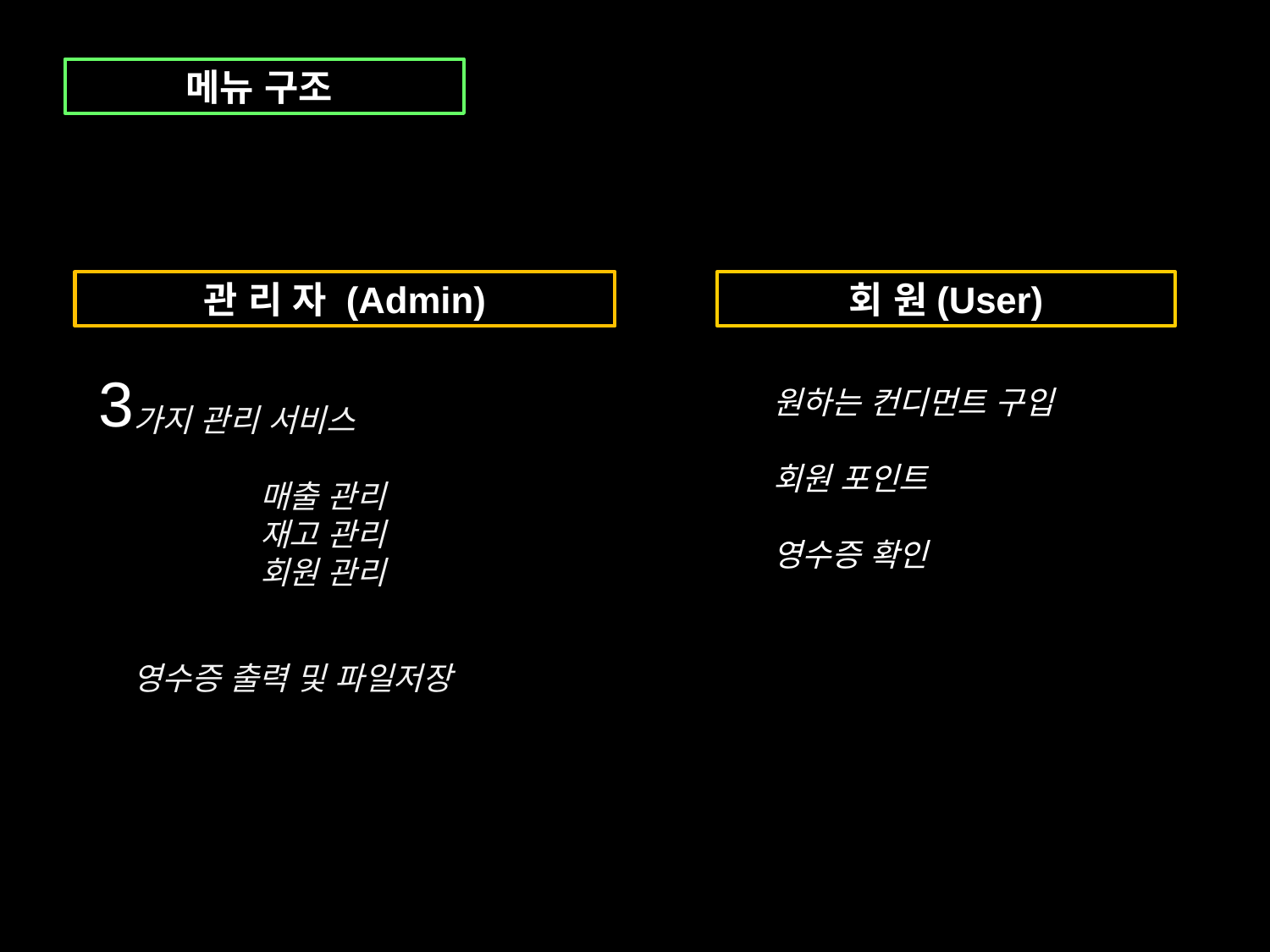

메뉴 구조
회 원(User)
관 리 자 (Admin)
3
원하는 컨디먼트 구입

회원 포인트

영수증 확인

가지 관리 서비스

	매출 관리
 	재고 관리
 	회원 관리

영수증 출력 및 파일저장